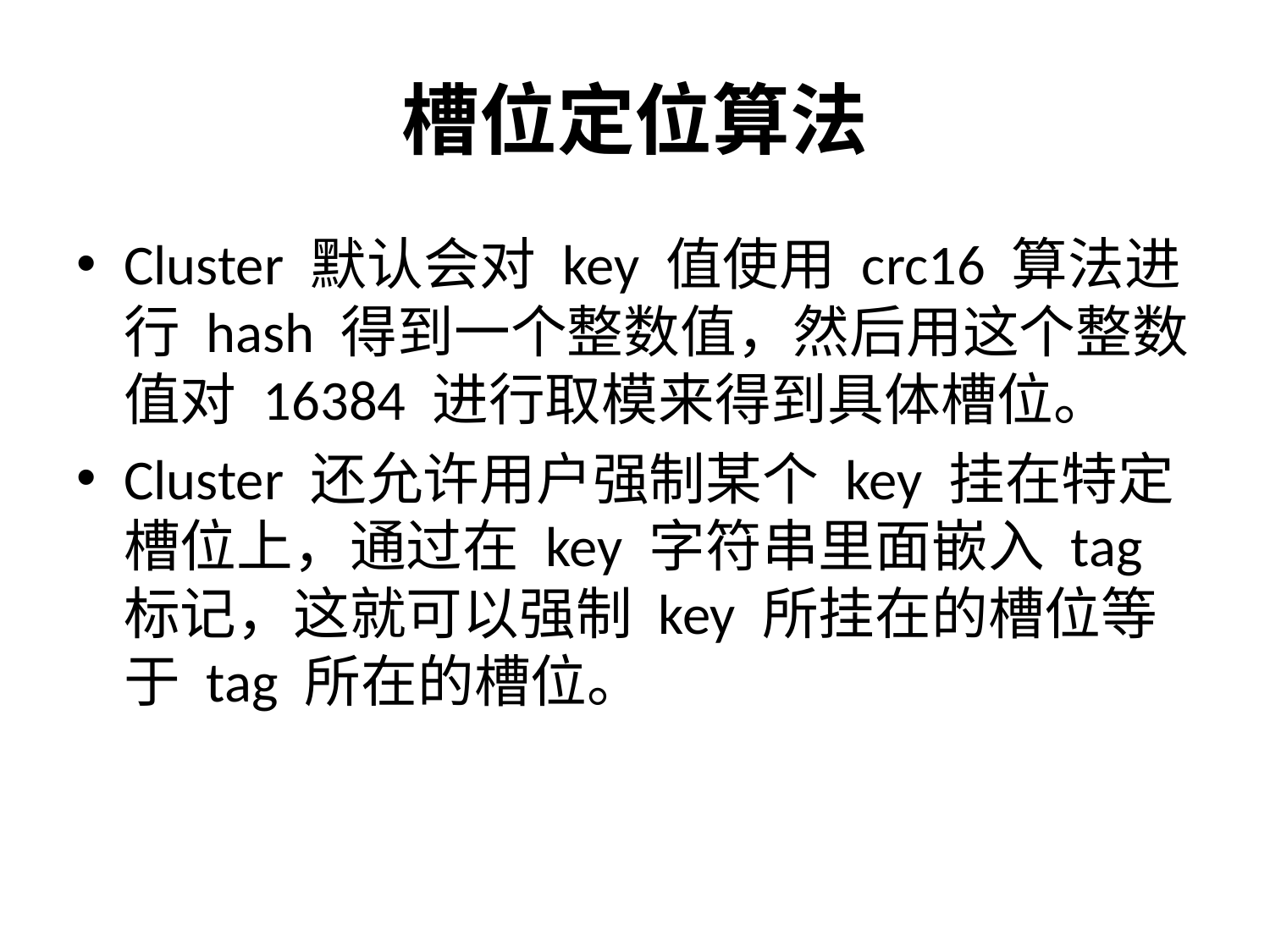

# 槽位定位算法
Cluster 默认会对 key 值使用 crc16 算法进行 hash 得到一个整数值，然后用这个整数值对 16384 进行取模来得到具体槽位。
Cluster 还允许用户强制某个 key 挂在特定槽位上，通过在 key 字符串里面嵌入 tag 标记，这就可以强制 key 所挂在的槽位等于 tag 所在的槽位。